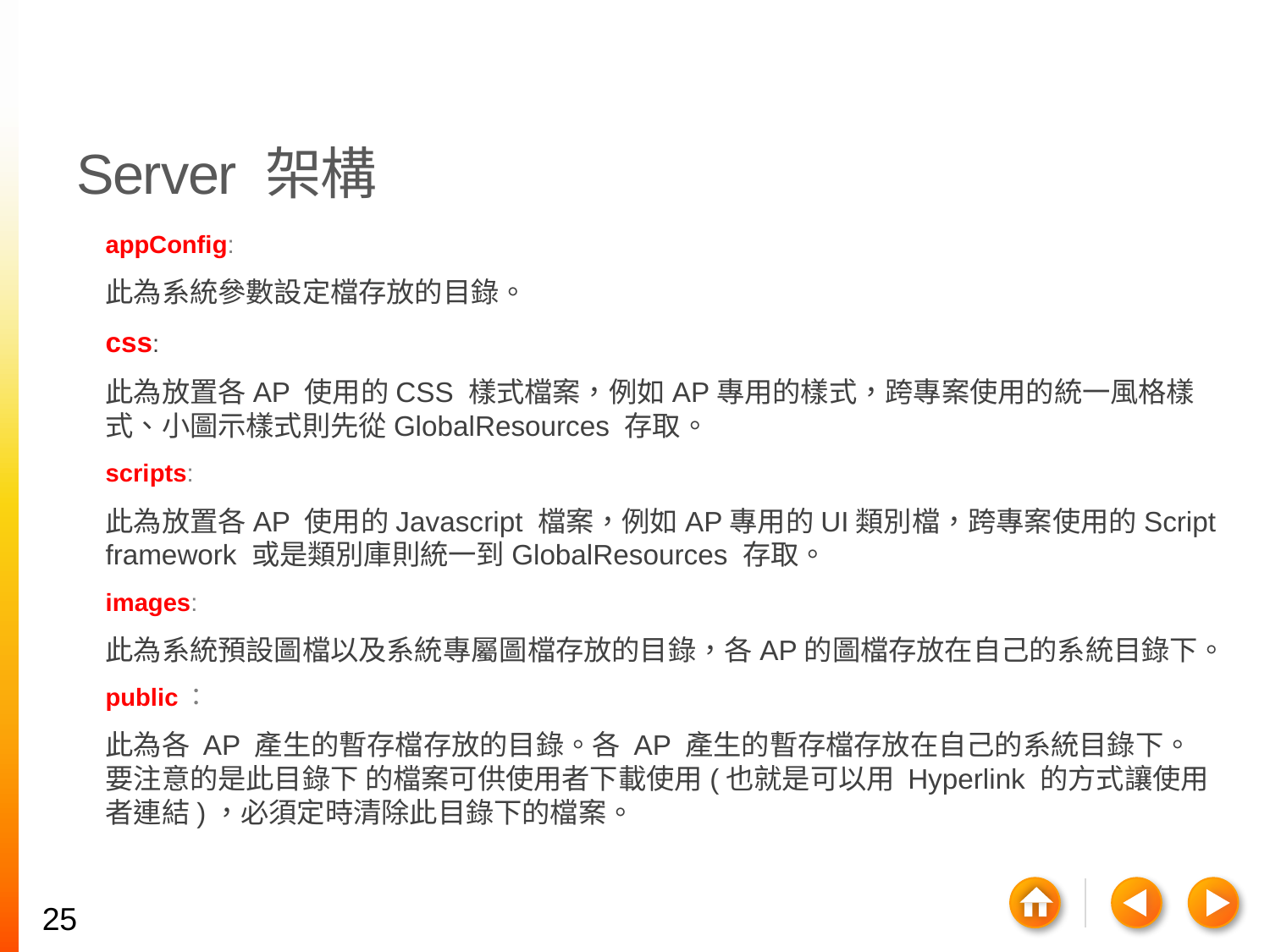

# Server 架構
appConfig:
此為系統參數設定檔存放的目錄。
css:
此為放置各AP 使用的CSS 樣式檔案，例如AP專用的樣式，跨專案使用的統一風格樣式、小圖示樣式則先從GlobalResources 存取。
scripts:
此為放置各AP 使用的Javascript 檔案，例如AP專用的UI類別檔，跨專案使用的Script framework 或是類別庫則統一到GlobalResources 存取。
images:
此為系統預設圖檔以及系統專屬圖檔存放的目錄，各AP的圖檔存放在自己的系統目錄下。
public：
此為各 AP 產生的暫存檔存放的目錄。各 AP 產生的暫存檔存放在自己的系統目錄下。要注意的是此目錄下 的檔案可供使用者下載使用(也就是可以用 Hyperlink 的方式讓使用者連結)，必須定時清除此目錄下的檔案。